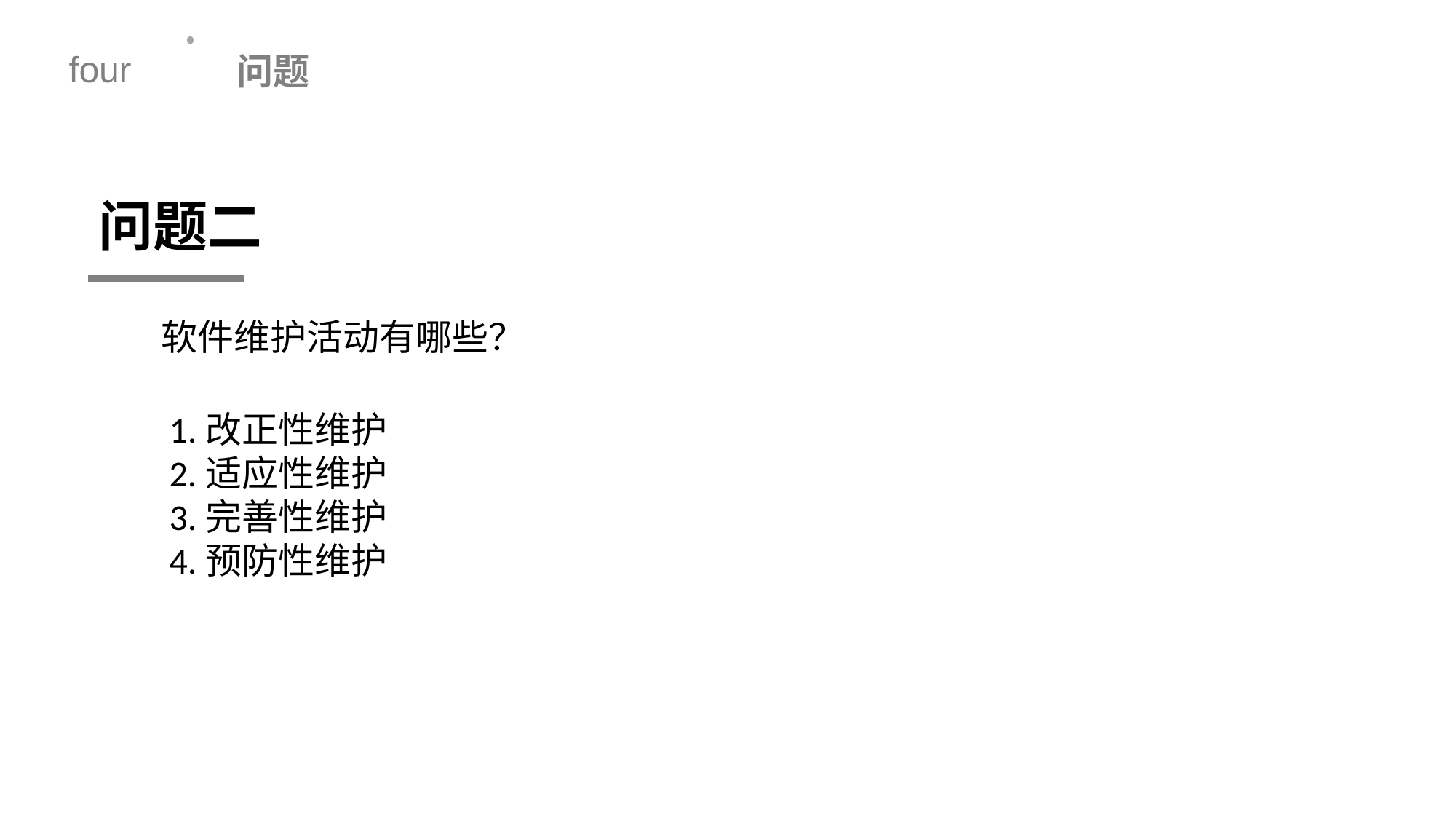

问题

four
问题二
软件维护活动有哪些？
1.改正性维护
2.适应性维护
3.完善性维护
4.预防性维护